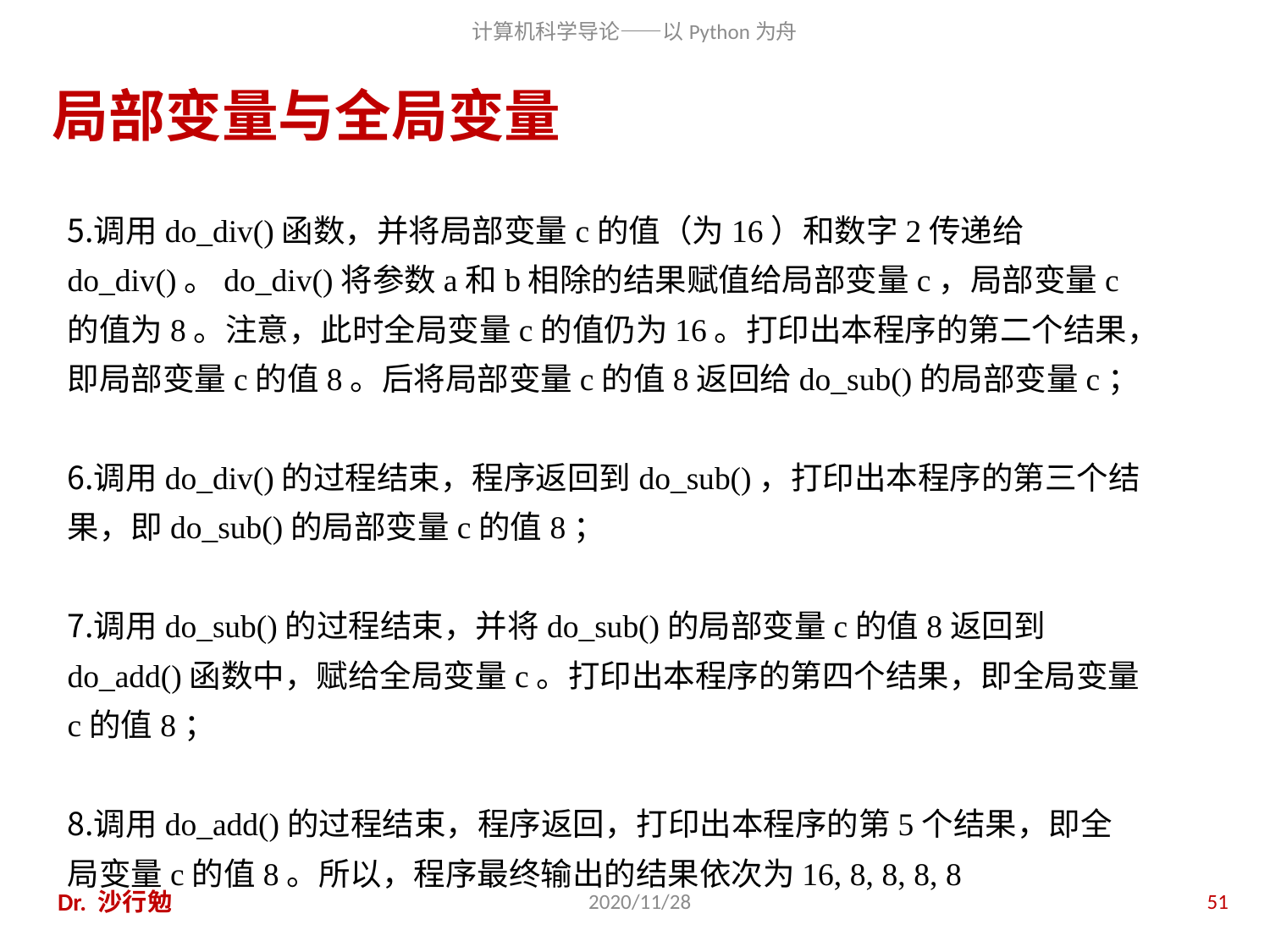

# 局部变量与全局变量
调用do_div()函数，并将局部变量c的值（为16）和数字2传递给do_div()。do_div()将参数a和b相除的结果赋值给局部变量c，局部变量c的值为8。注意，此时全局变量c的值仍为16。打印出本程序的第二个结果，即局部变量c的值8。后将局部变量c的值8返回给do_sub()的局部变量c；

调用do_div()的过程结束，程序返回到do_sub()，打印出本程序的第三个结果，即do_sub()的局部变量c的值8；

调用do_sub()的过程结束，并将do_sub()的局部变量c的值8返回到do_add()函数中，赋给全局变量c。打印出本程序的第四个结果，即全局变量c的值8；

调用do_add()的过程结束，程序返回，打印出本程序的第5个结果，即全局变量c的值8。所以，程序最终输出的结果依次为16, 8, 8, 8, 8
Dr. 沙行勉
2020/11/28
51